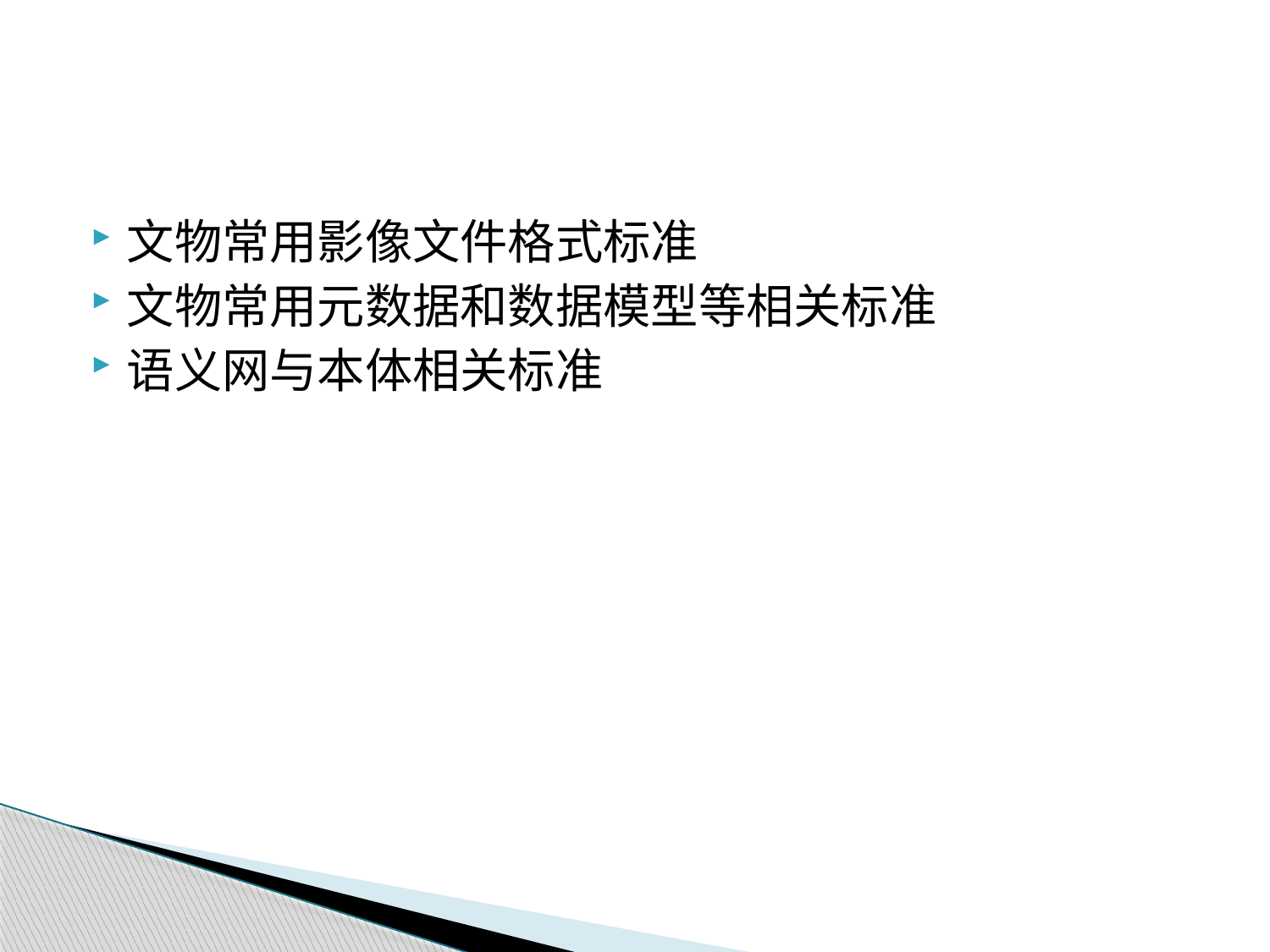

#
文物常用影像文件格式标准
文物常用元数据和数据模型等相关标准
语义网与本体相关标准